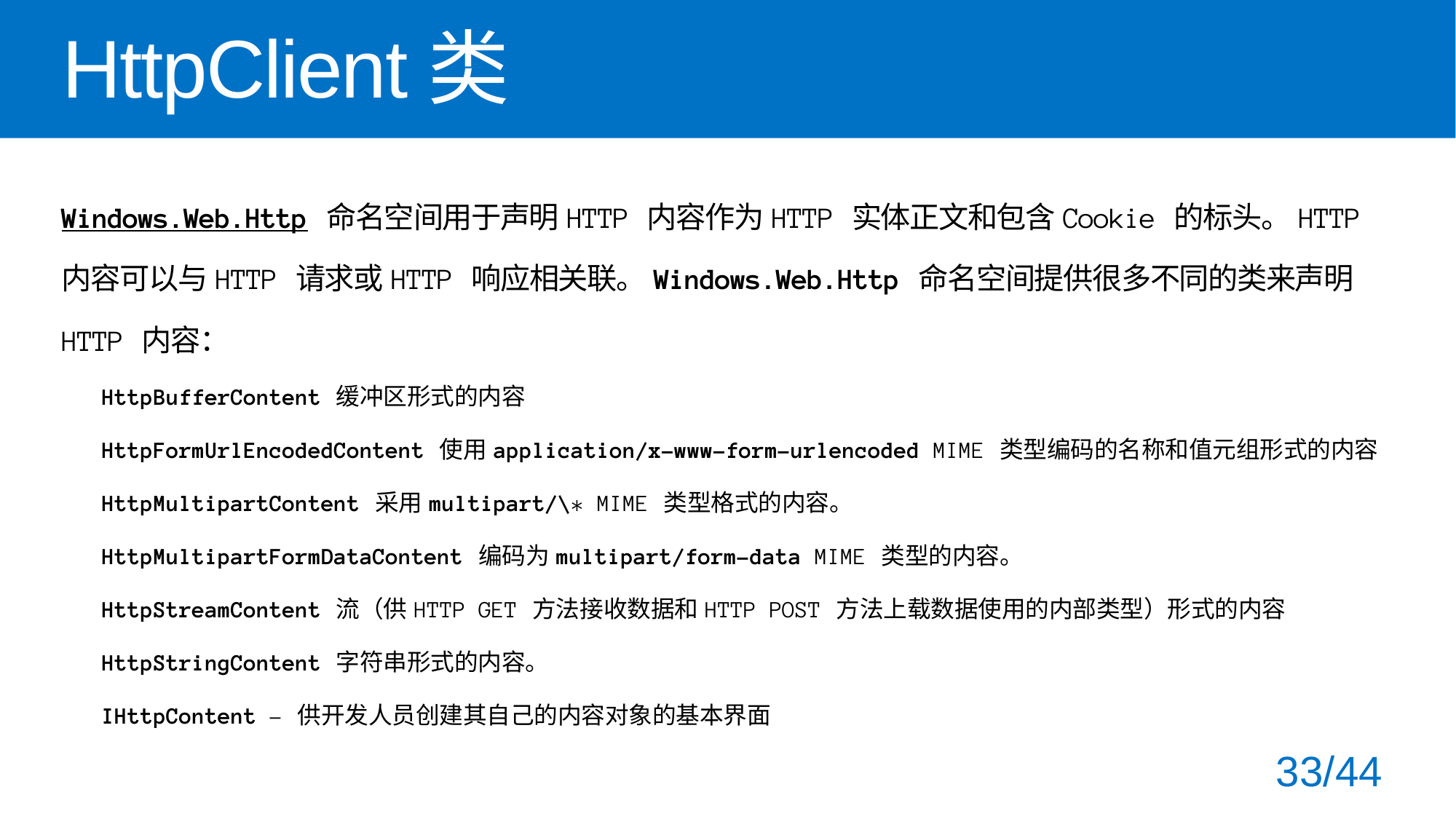

# HttpClient类
Windows.Web.Http 命名空间用于声明 HTTP 内容作为 HTTP 实体正文和包含 Cookie 的标头。 HTTP 内容可以与 HTTP 请求或 HTTP 响应相关联。 Windows.Web.Http 命名空间提供很多不同的类来声明 HTTP 内容：
HttpBufferContent 缓冲区形式的内容
HttpFormUrlEncodedContent 使用 application/x-www-form-urlencoded MIME 类型编码的名称和值元组形式的内容
HttpMultipartContent 采用 multipart/\* MIME 类型格式的内容。
HttpMultipartFormDataContent 编码为 multipart/form-data MIME 类型的内容。
HttpStreamContent 流（供 HTTP GET 方法接收数据和 HTTP POST 方法上载数据使用的内部类型）形式的内容
HttpStringContent 字符串形式的内容。
IHttpContent - 供开发人员创建其自己的内容对象的基本界面

33